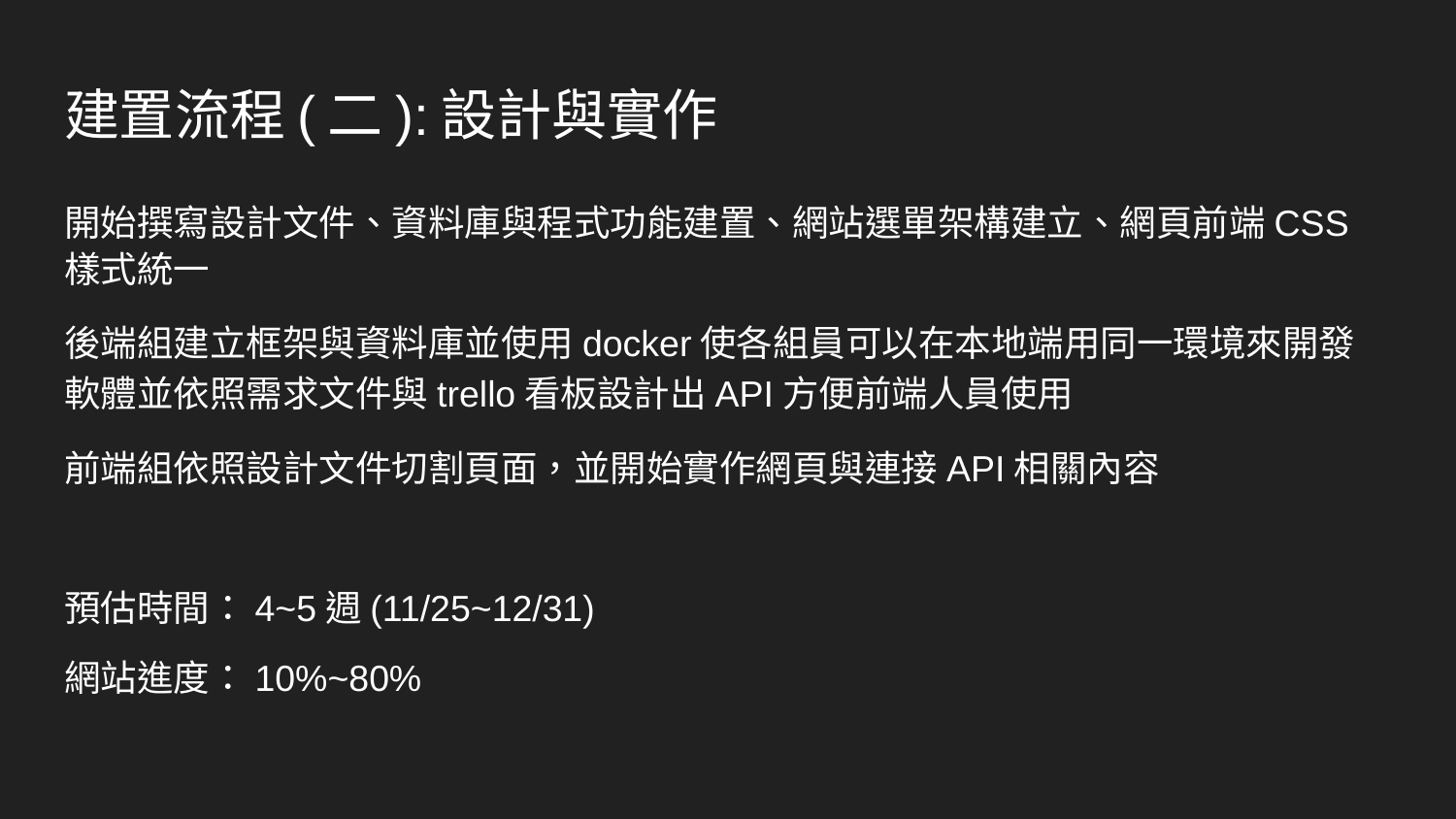

# 建置流程(二):設計與實作
開始撰寫設計文件、資料庫與程式功能建置、網站選單架構建立、網頁前端CSS樣式統一
後端組建立框架與資料庫並使用docker使各組員可以在本地端用同一環境來開發軟體並依照需求文件與trello看板設計出API方便前端人員使用
前端組依照設計文件切割頁面，並開始實作網頁與連接API相關內容

預估時間：4~5週(11/25~12/31)
網站進度：10%~80%